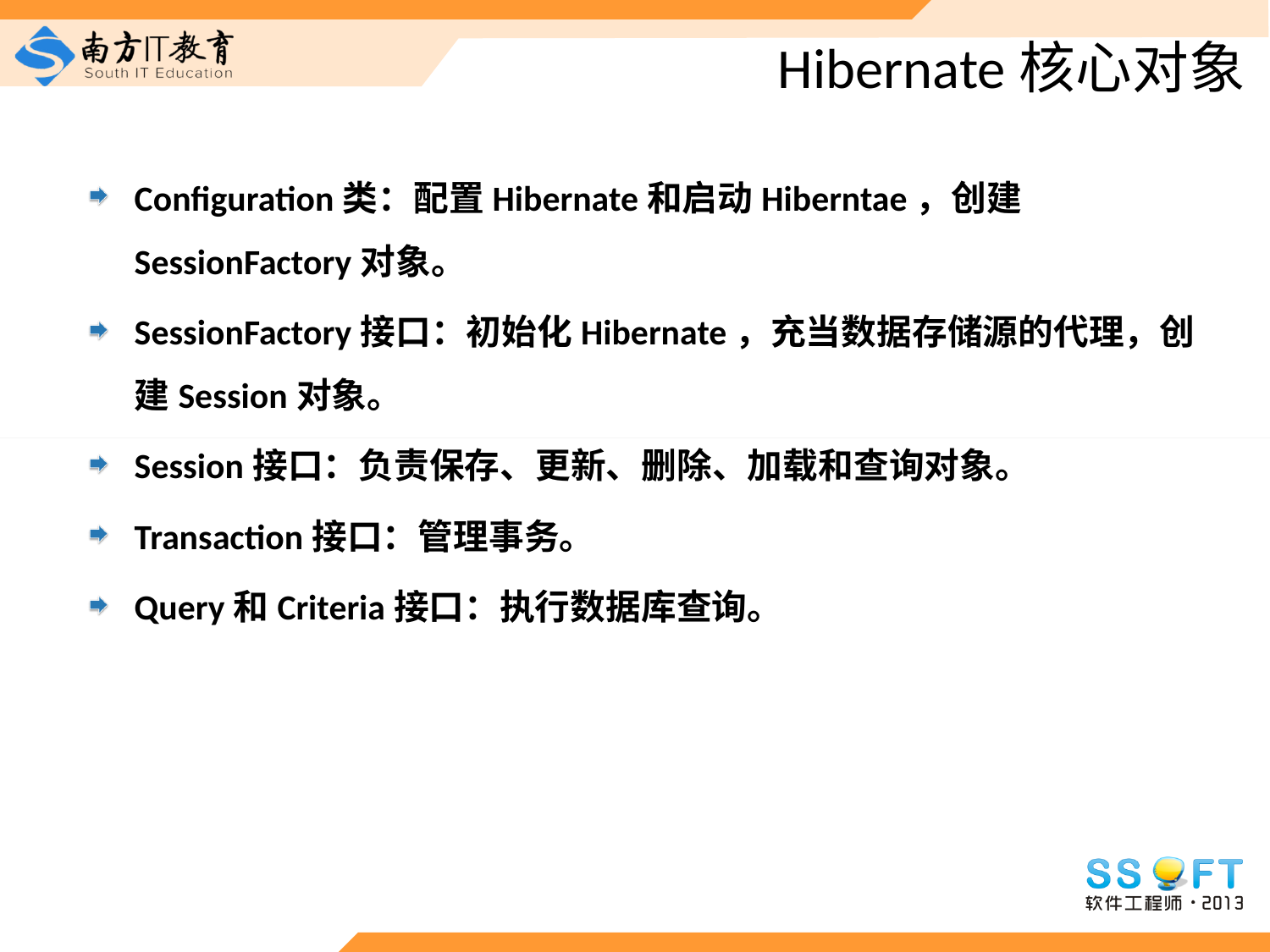

# Hibernate核心对象
Configuration类：配置Hibernate和启动Hiberntae，创建SessionFactory对象。
SessionFactory接口：初始化Hibernate，充当数据存储源的代理，创建Session对象。
Session接口：负责保存、更新、删除、加载和查询对象。
Transaction接口：管理事务。
Query和Criteria接口：执行数据库查询。